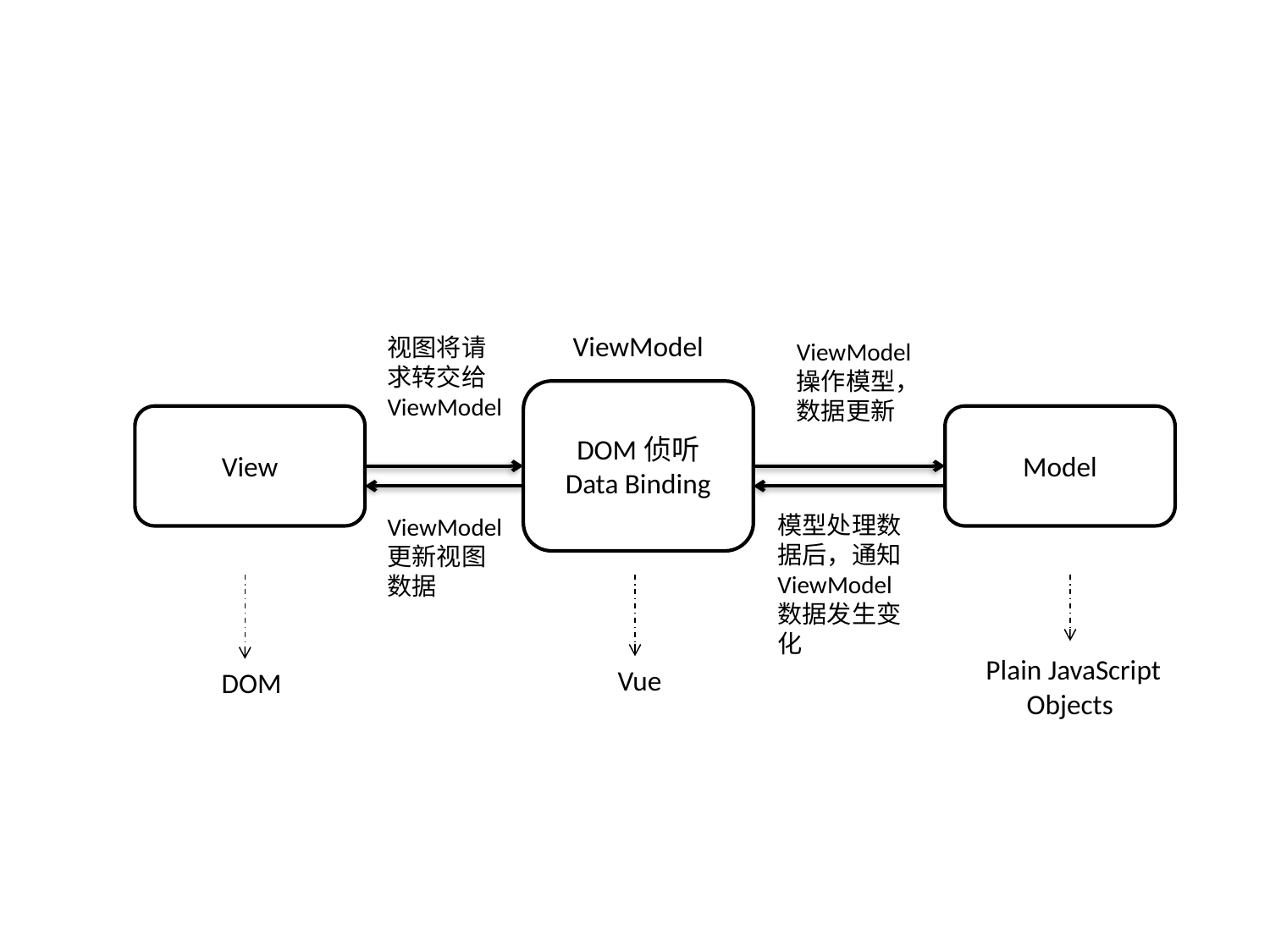

ViewModel
视图将请求转交给ViewModel
ViewModel操作模型，数据更新
DOM侦听
Data Binding
View
Model
模型处理数据后，通知ViewModel数据发生变化
ViewModel更新视图数据
 Plain JavaScript
Objects
Vue
DOM